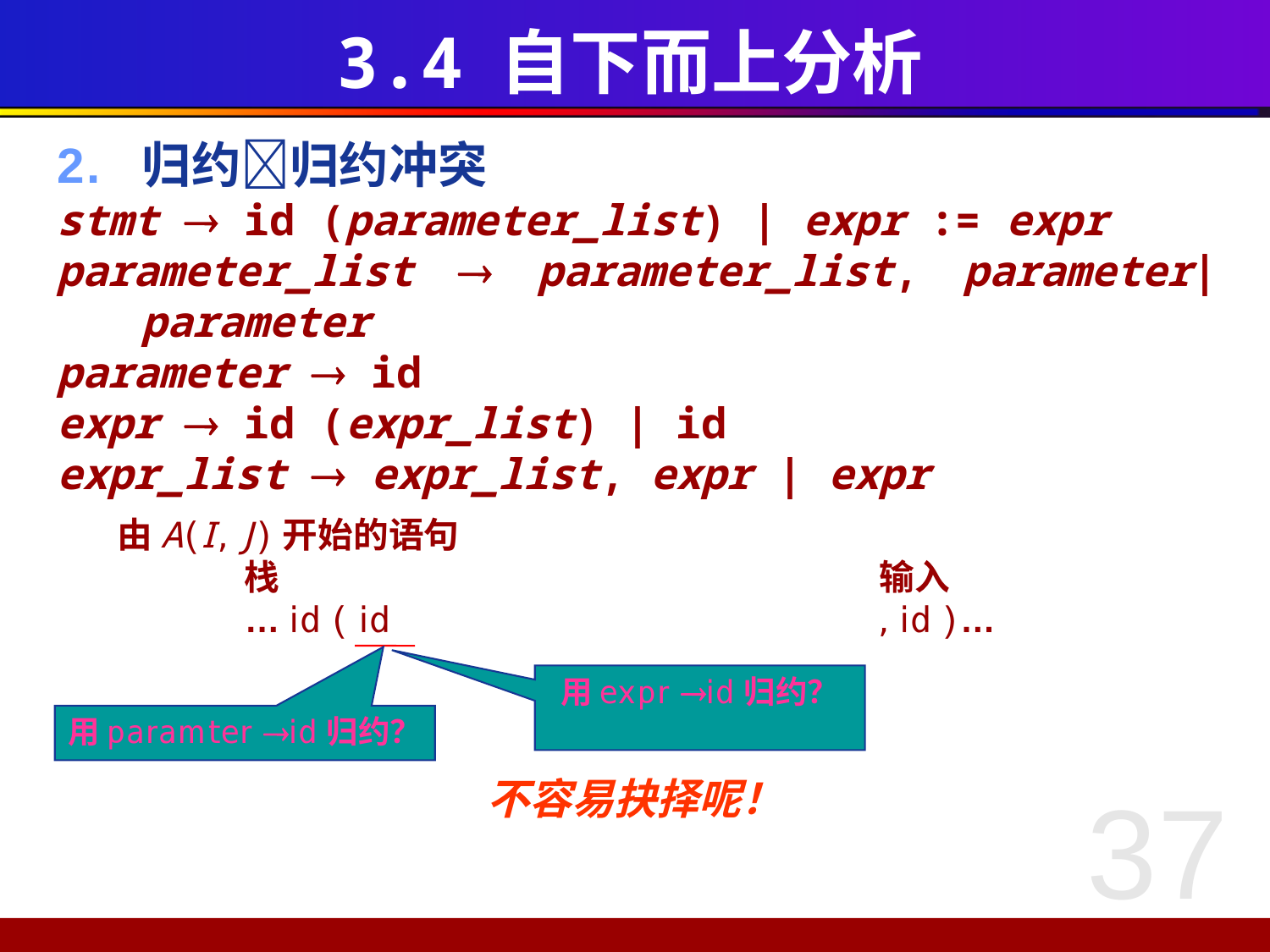

# 3.4 自下而上分析
归约−归约冲突
stmt → id (parameter_list) | expr := expr
parameter_list → parameter_list, parameter| parameter
parameter → id
expr → id (expr_list) | id
expr_list → expr_list, expr | expr

由A(I, J)开始的语句
	栈					输入
	… id ( id				, id )…

用expr →id归约？
用paramter →id归约？
不容易抉择呢！